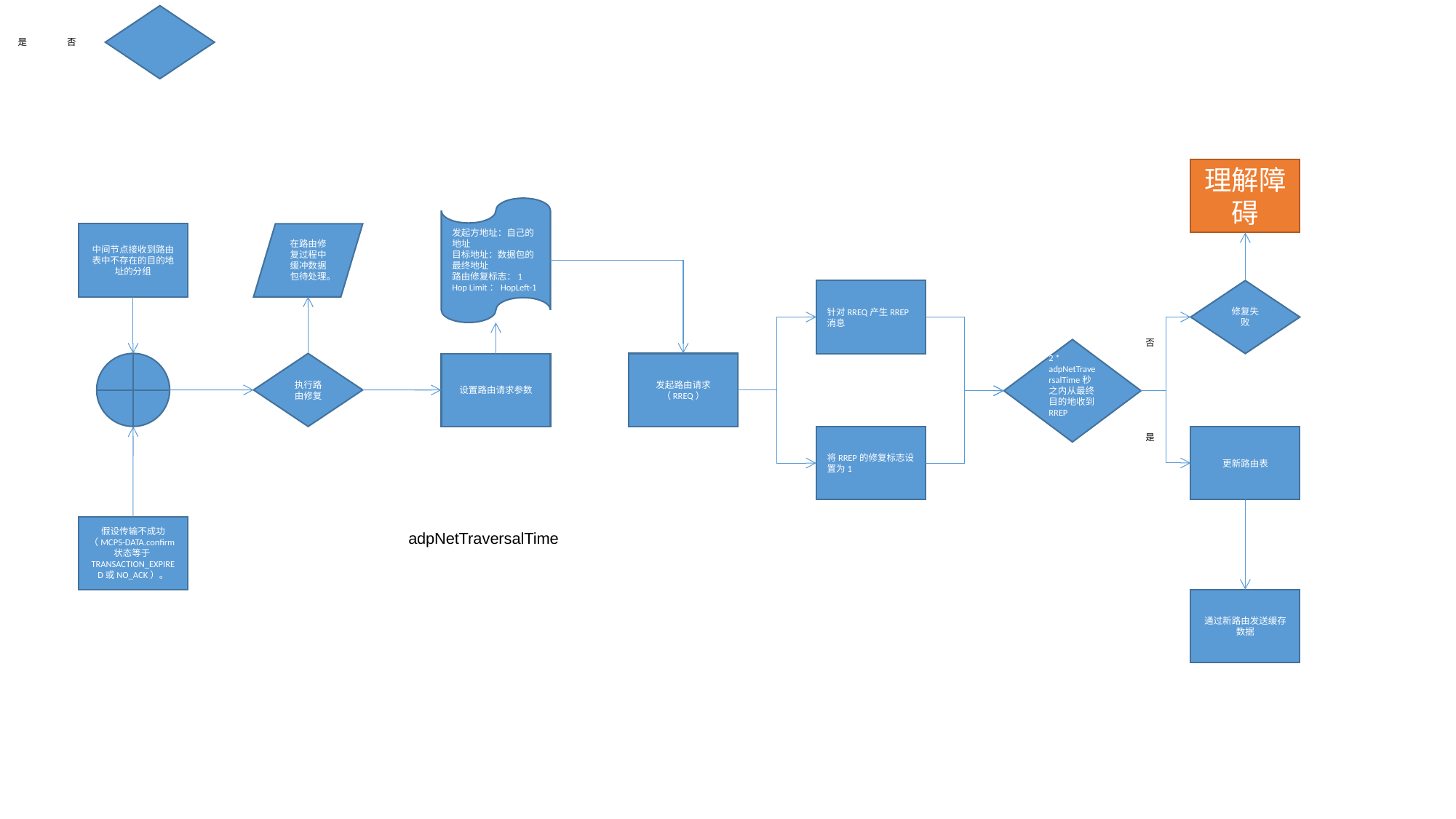

是
否
理解障碍
发起方地址：自己的地址
目标地址：数据包的最终地址
路由修复标志：1
Hop Limit：HopLeft-1
中间节点接收到路由表中不存在的目的地址的分组
在路由修复过程中缓冲数据包待处理。
针对RREQ产生RREP消息
修复失败
否
2 * adpNetTraversalTime秒之内从最终目的地收到RREP

执行路由修复
发起路由请求（RREQ）
设置路由请求参数
是
更新路由表
将RREP的修复标志设置为1
假设传输不成功（MCPS-DATA.confirm状态等于TRANSACTION_EXPIRED或NO_ACK）。
adpNetTraversalTime
通过新路由发送缓存数据